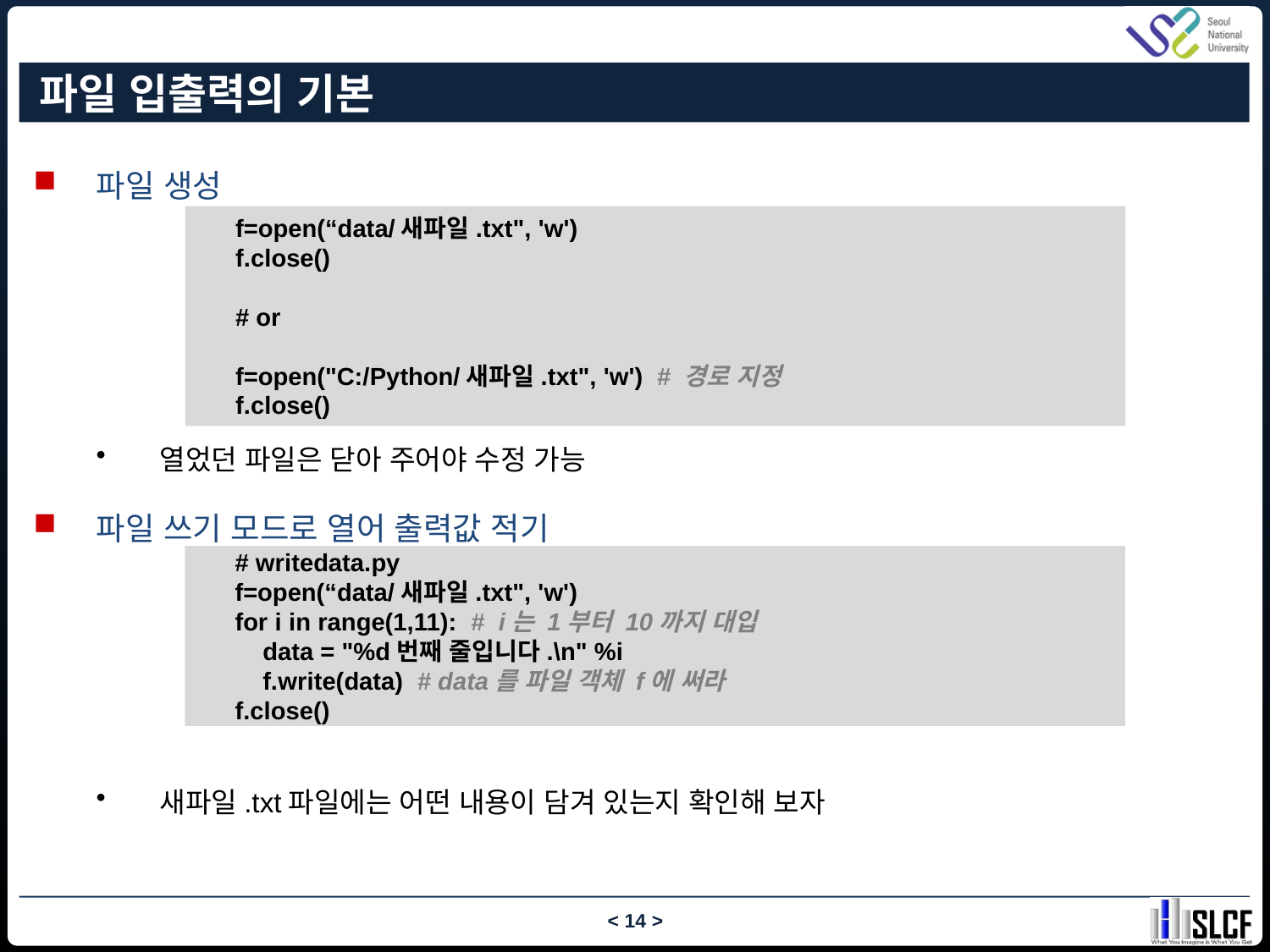

# 파일 입출력의 기본
파일 생성

열었던 파일은 닫아 주어야 수정 가능
파일 쓰기 모드로 열어 출력값 적기

새파일.txt파일에는 어떤 내용이 담겨 있는지 확인해 보자
f=open(“data/새파일.txt", 'w')
f.close()

# or

f=open("C:/Python/새파일.txt", 'w')  # 경로 지정
f.close()
# writedata.py
f=open(“data/새파일.txt", 'w')
for i in range(1,11):  #  i는 1부터 10까지 대입
    data = "%d번째 줄입니다.\n" %i
    f.write(data)  # data를 파일 객체 f에 써라
f.close()